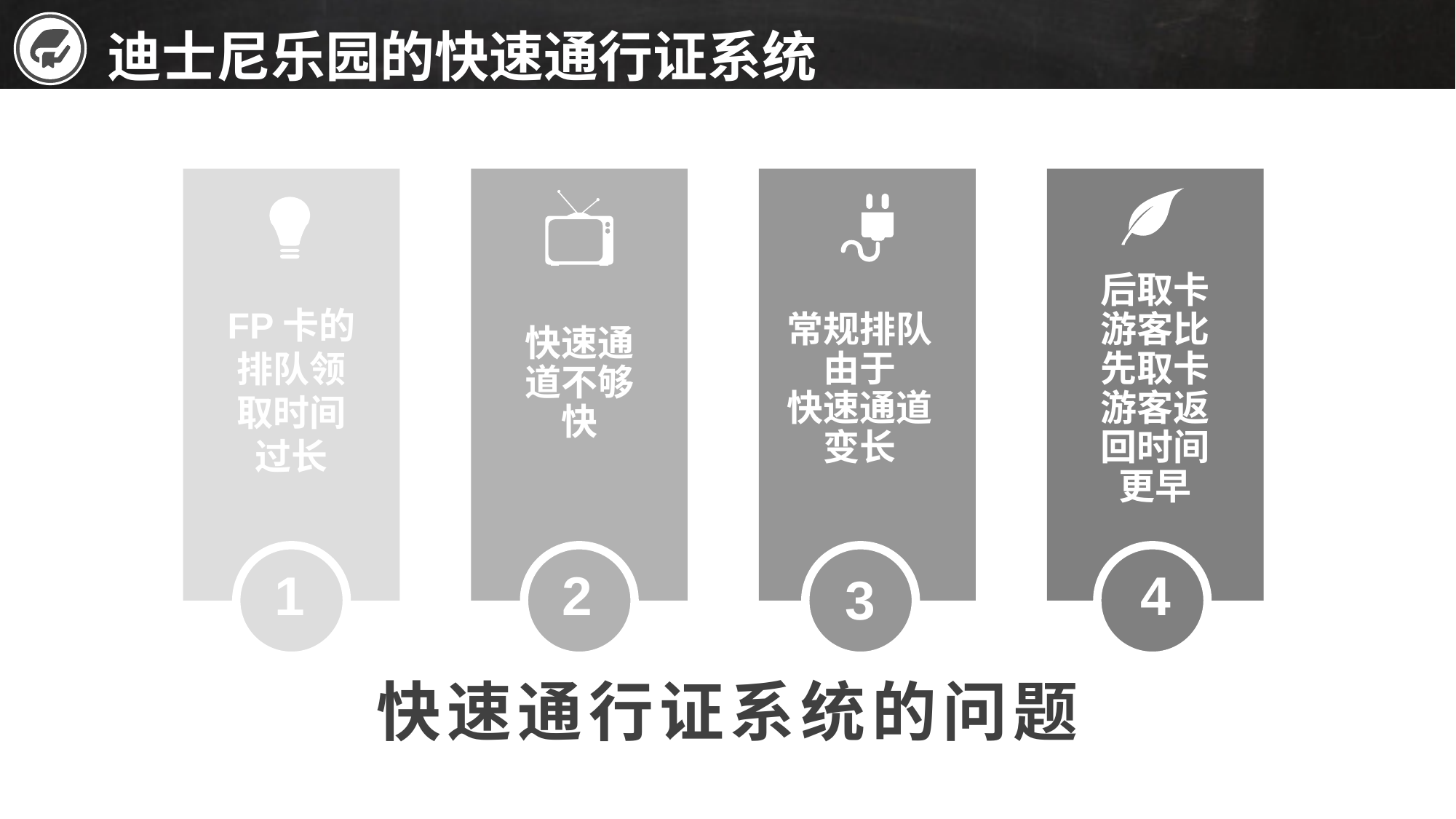

迪士尼乐园的快速通行证系统

后取卡游客比先取卡游客返回时间更早
FP卡的排队领取时间过长
常规排队由于
快速通道变长
快速通道不够快

1
2
4
3
快速通行证系统的问题